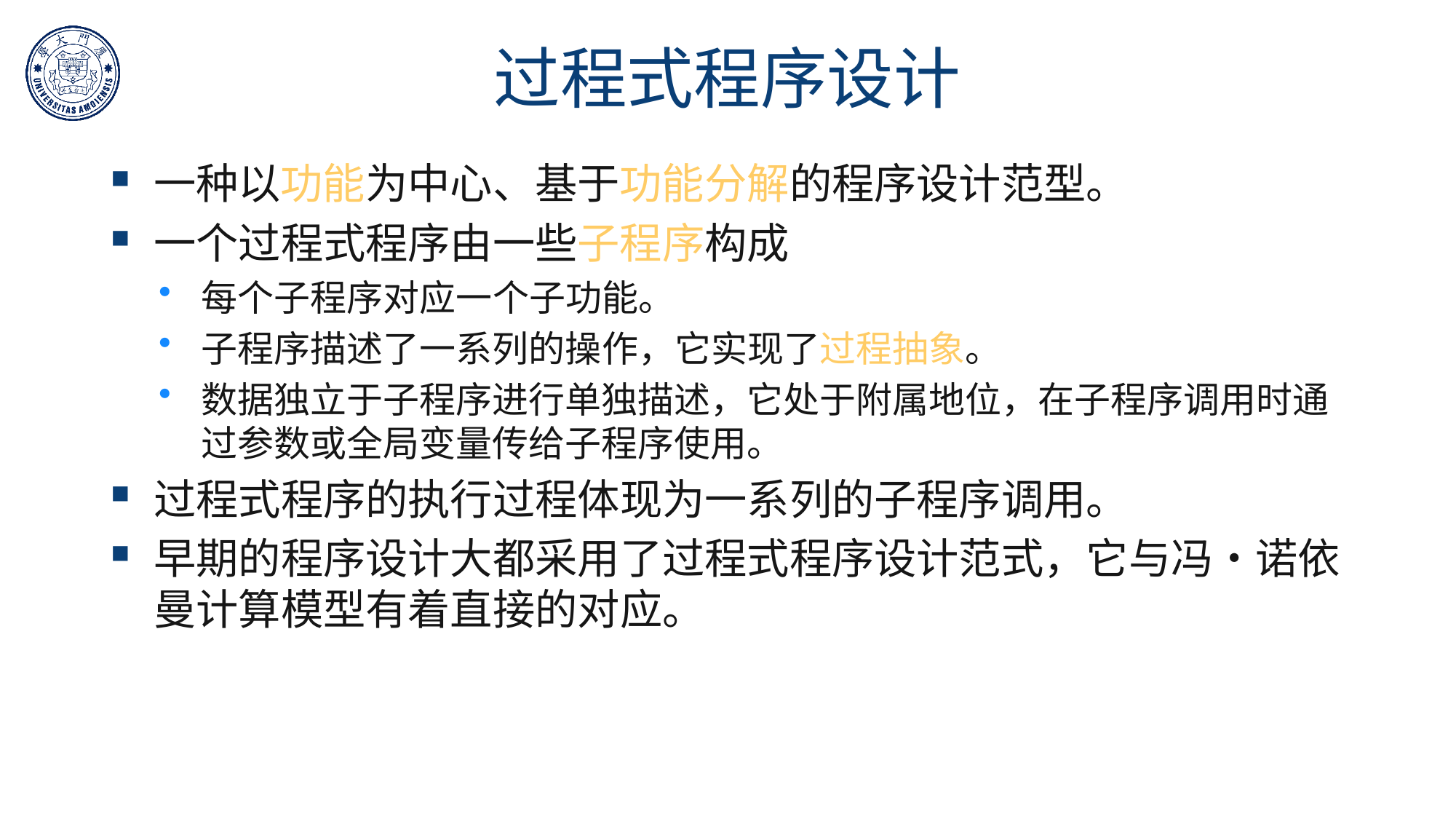

# 过程式程序设计
一种以功能为中心、基于功能分解的程序设计范型。
一个过程式程序由一些子程序构成
每个子程序对应一个子功能。
子程序描述了一系列的操作，它实现了过程抽象。
数据独立于子程序进行单独描述，它处于附属地位，在子程序调用时通过参数或全局变量传给子程序使用。
过程式程序的执行过程体现为一系列的子程序调用。
早期的程序设计大都采用了过程式程序设计范式，它与冯•诺依曼计算模型有着直接的对应。
34